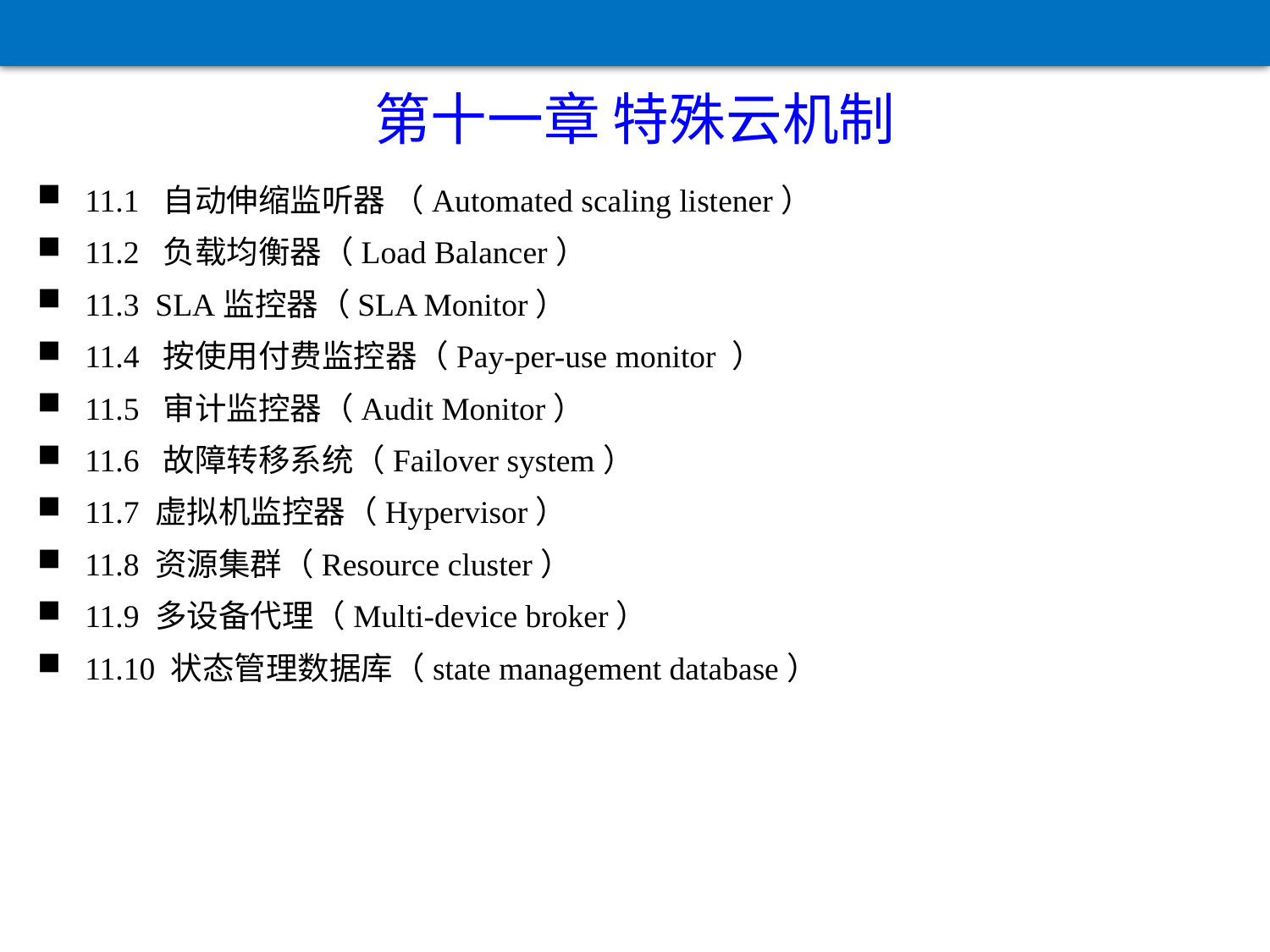

第十一章 特殊云机制
11.1  自动伸缩监听器 （Automated scaling listener）
11.2  负载均衡器（Load Balancer）
11.3  SLA监控器（SLA Monitor）
11.4  按使用付费监控器（Pay-per-use monitor ）
11.5  审计监控器（Audit Monitor）
11.6  故障转移系统（Failover system）
11.7 虚拟机监控器（Hypervisor）
11.8 资源集群（Resource cluster）
11.9 多设备代理（Multi-device broker）
11.10 状态管理数据库（state management database）
3